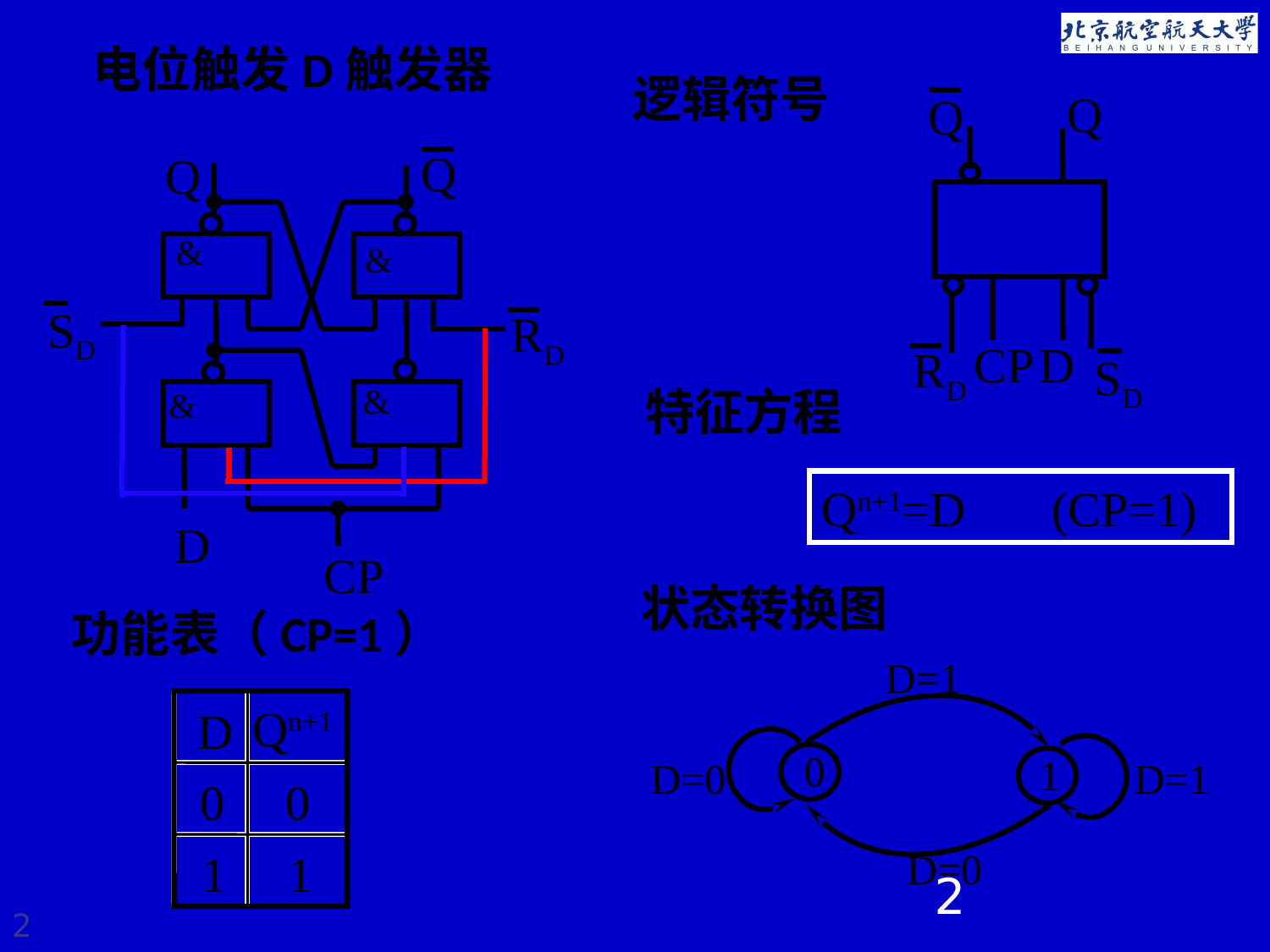

电位触发D触发器
逻辑符号
Q
Q

D
CP
RD

SD

Q
Q

SD
RD

D

CP
&
&
&
&
特征方程
Qn+1=D       (CP=1)
状态转换图
功能表（CP=1）
D=1

0
1

D=0
D=1

D=0

Qn+1
D

0     0
1     1
2
2